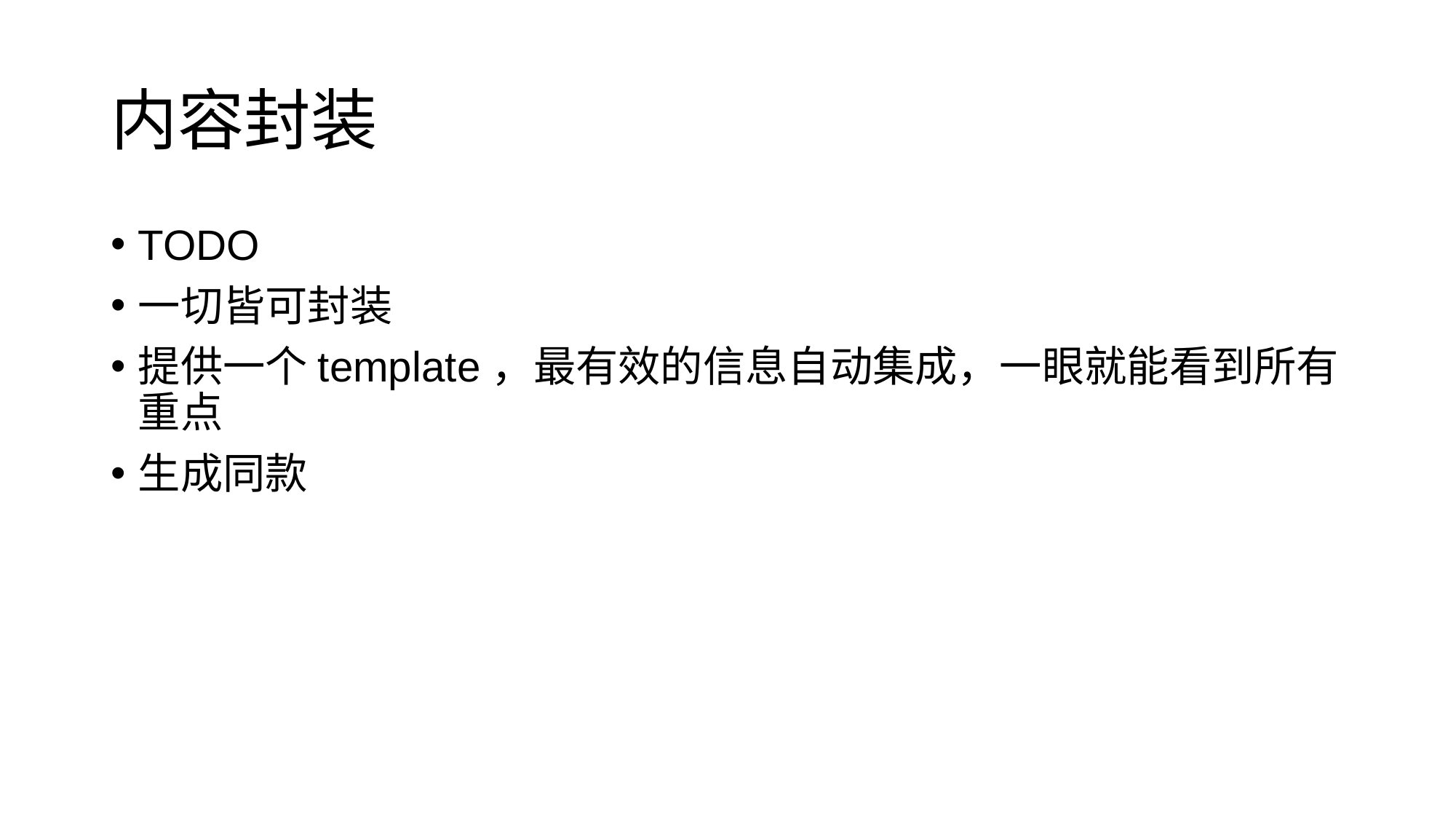

# 内容封装
TODO
一切皆可封装
提供一个template，最有效的信息自动集成，一眼就能看到所有重点
生成同款